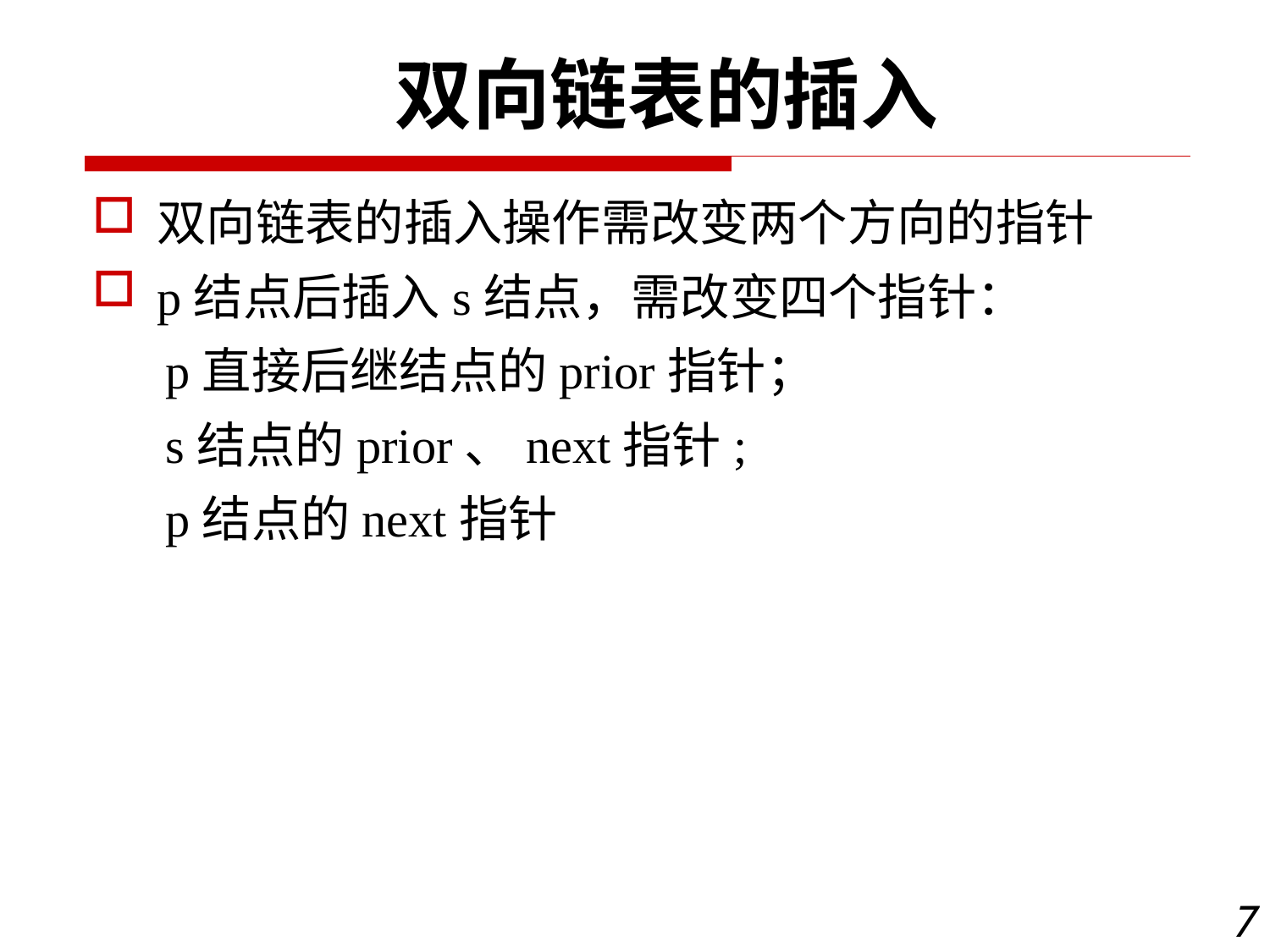

双向链表的插入
双向链表的插入操作需改变两个方向的指针
p结点后插入s结点，需改变四个指针：
      p直接后继结点的prior指针；
      s结点的prior、next指针;
      p结点的next指针

7